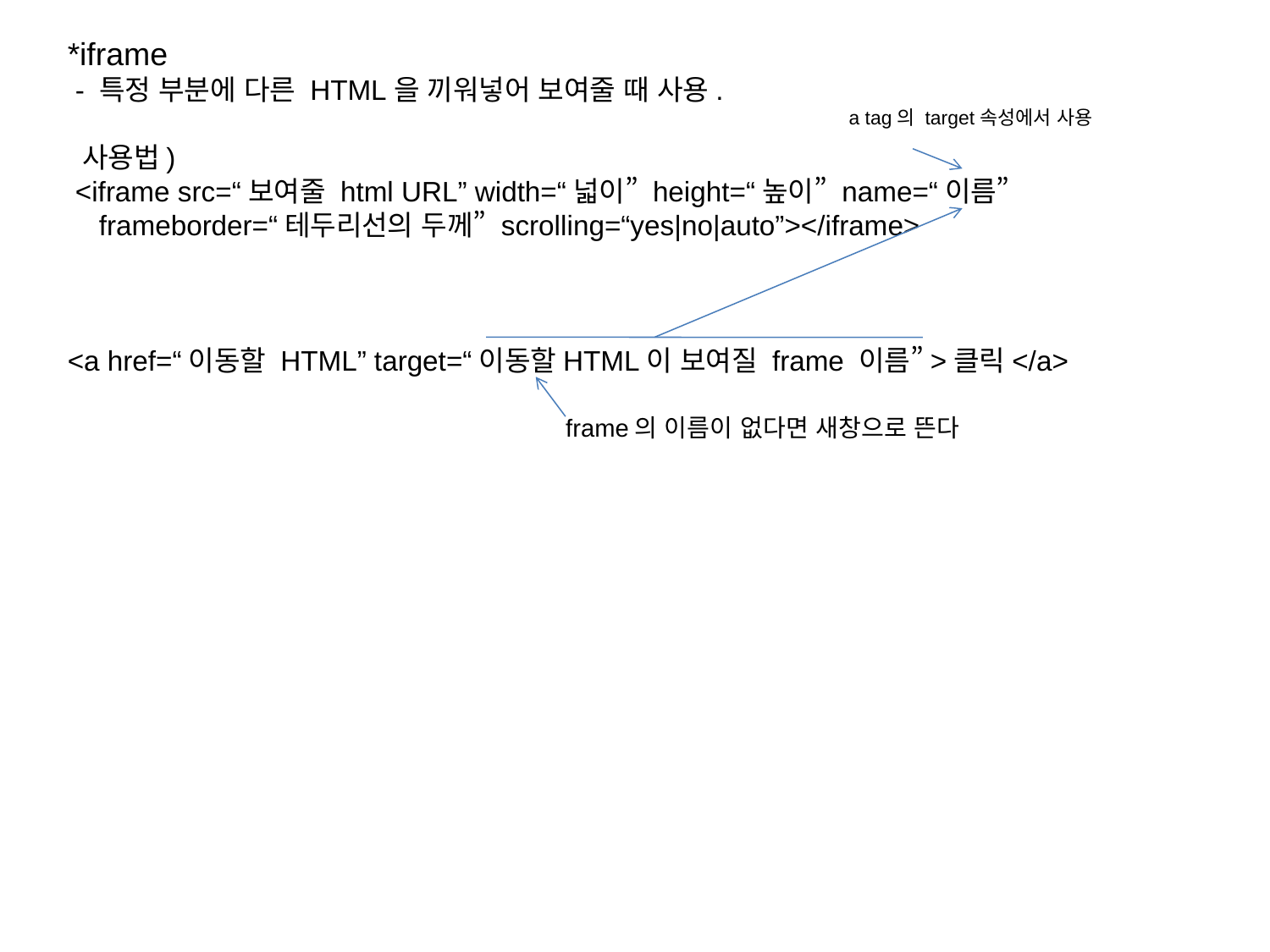

*iframe
 - 특정 부분에 다른 HTML을 끼워넣어 보여줄 때 사용.

 사용법)
 <iframe src=“보여줄 html URL” width=“넓이” height=“높이” name=“이름”
    frameborder=“테두리선의 두께” scrolling=“yes|no|auto”></iframe>

<a href=“이동할 HTML” target=“이동할HTML이 보여질 frame 이름”>클릭</a>
a tag의 target속성에서 사용
frame의 이름이 없다면 새창으로 뜬다